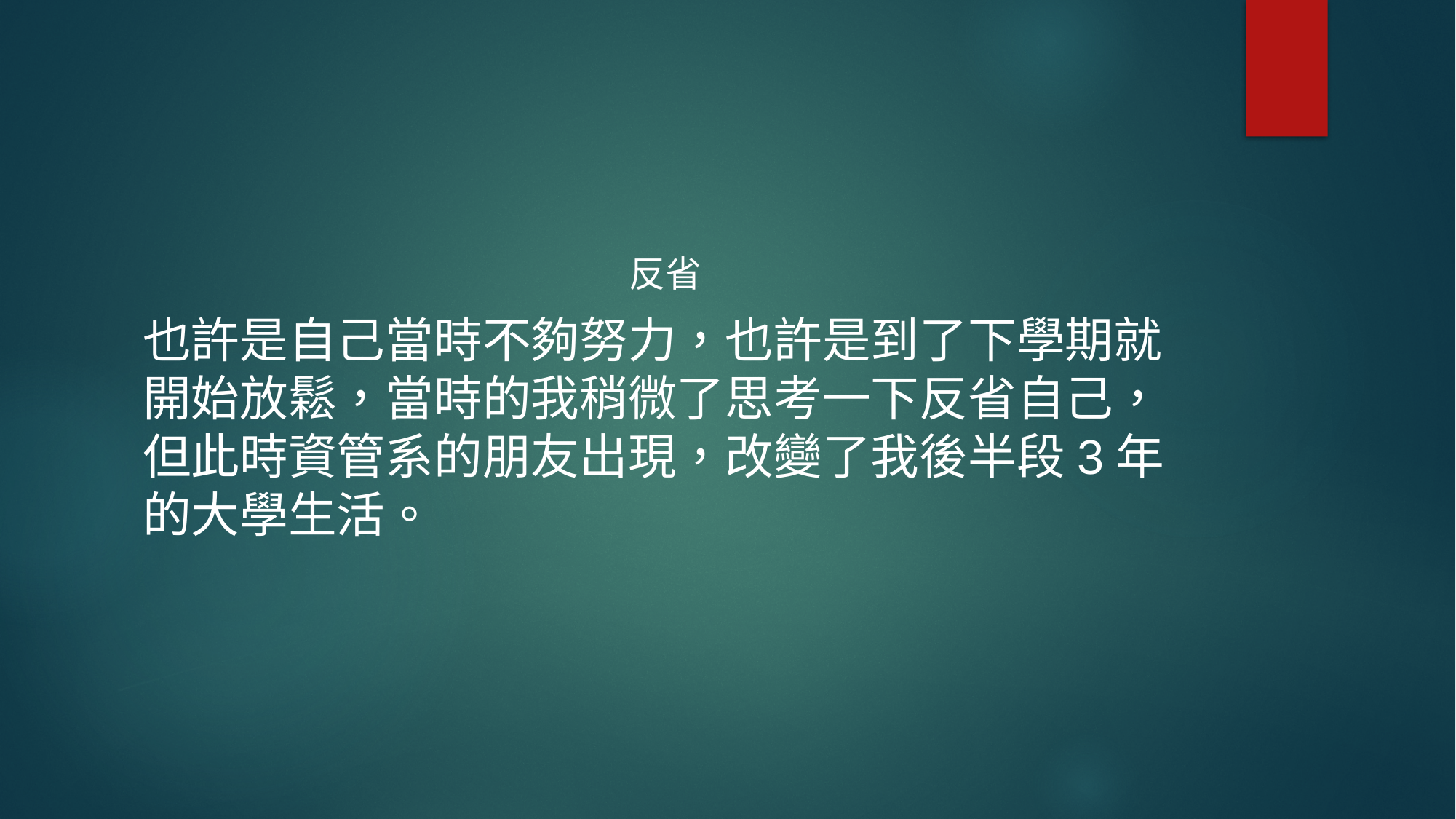

反省
也許是自己當時不夠努力，也許是到了下學期就開始放鬆，當時的我稍微了思考一下反省自己，但此時資管系的朋友出現，改變了我後半段3年的大學生活。